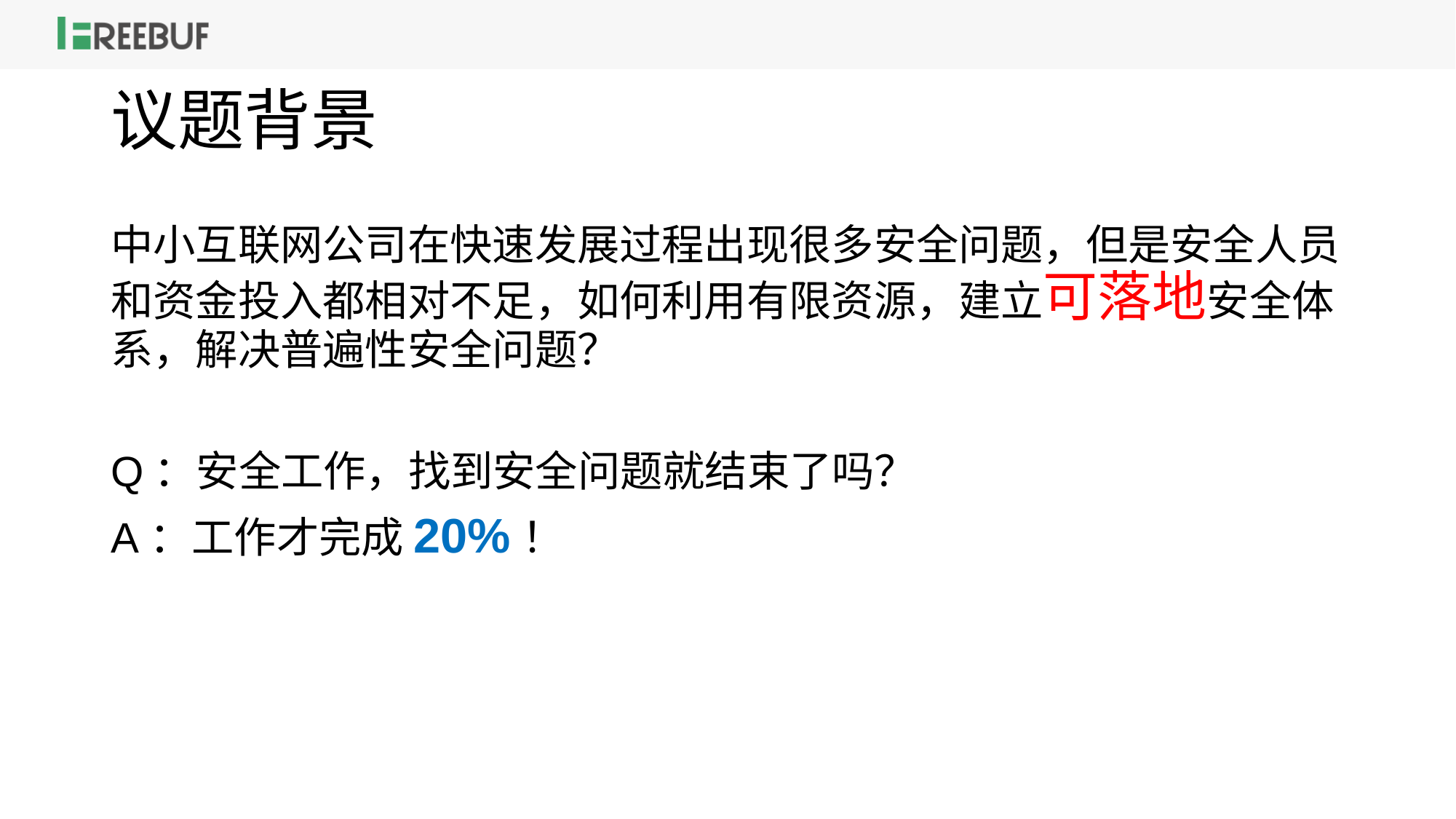

# 议题背景
中小互联网公司在快速发展过程出现很多安全问题，但是安全人员和资金投入都相对不足，如何利用有限资源，建立可落地安全体系，解决普遍性安全问题？

Q：安全工作，找到安全问题就结束了吗？
A：工作才完成20%！